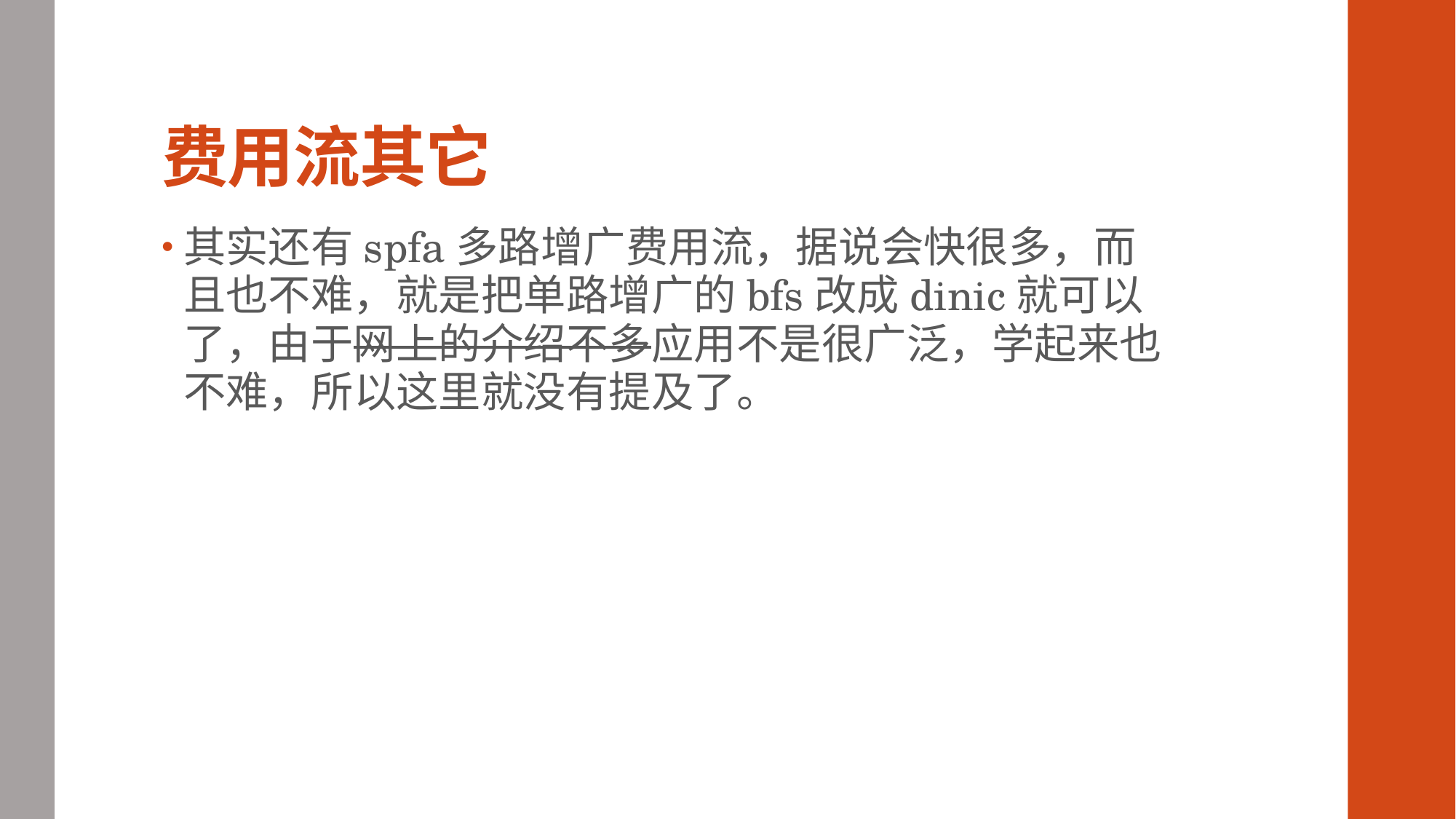

# 费用流其它
其实还有spfa多路增广费用流，据说会快很多，而且也不难，就是把单路增广的bfs改成dinic就可以了，由于网上的介绍不多应用不是很广泛，学起来也不难，所以这里就没有提及了。